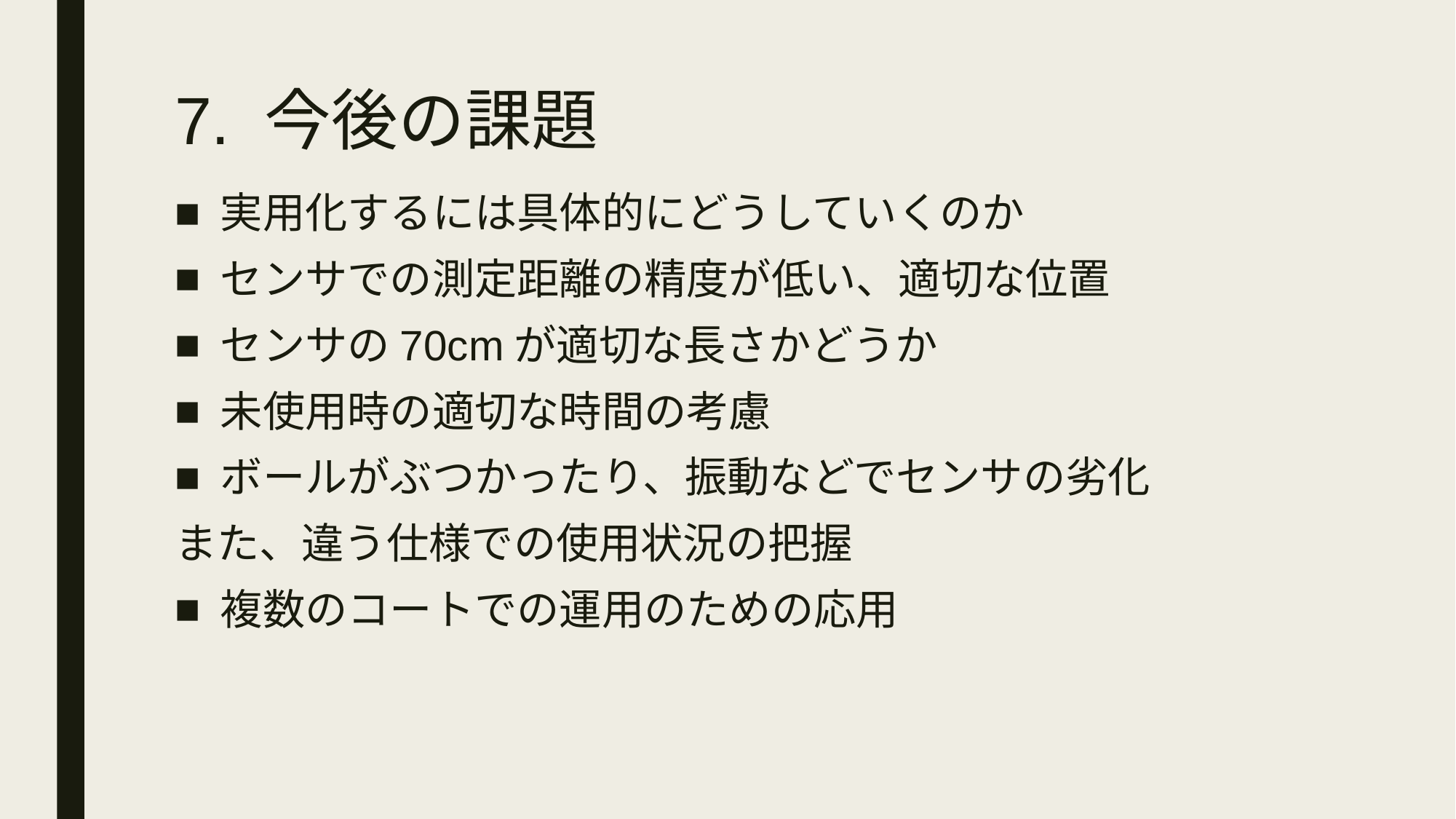

# 7. 今後の課題
実用化するには具体的にどうしていくのか
センサでの測定距離の精度が低い、適切な位置
センサの70cmが適切な長さかどうか
未使用時の適切な時間の考慮
ボールがぶつかったり、振動などでセンサの劣化
また、違う仕様での使用状況の把握
複数のコートでの運用のための応用